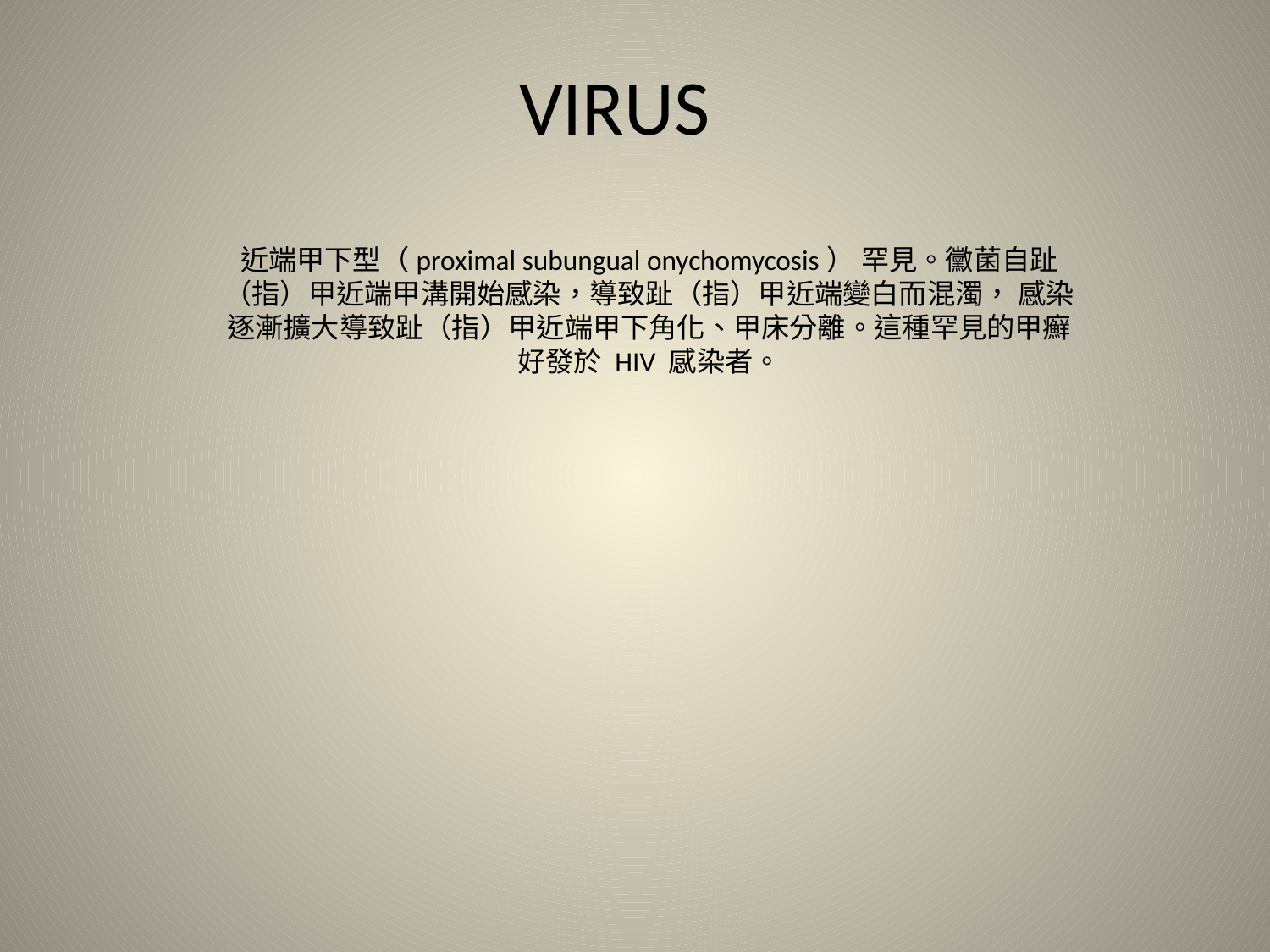

# VIRUS
近端甲下型（proximal subungual onychomycosis） 罕見。黴菌自趾（指）甲近端甲溝開始感染，導致趾（指）甲近端變白而混濁， 感染逐漸擴大導致趾（指）甲近端甲下角化、甲床分離。這種罕見的甲癬好發於 HIV 感染者。